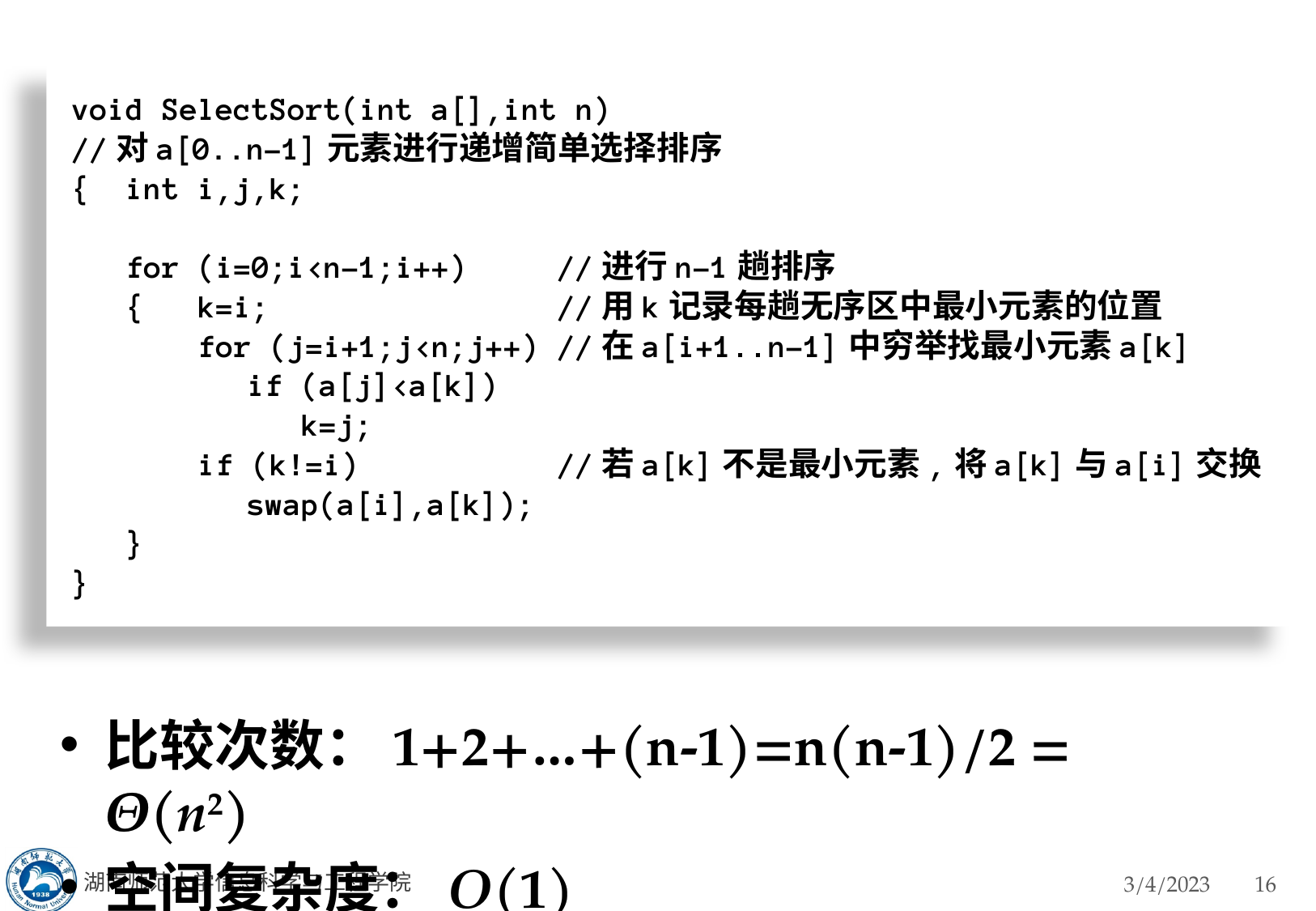

void SelectSort(int a[],int n)
//对a[0..n-1]元素进行递增简单选择排序
{  int i,j,k;
   for (i=0;i<n-1;i++)	//进行n-1趟排序
   {   k=i;			//用k记录每趟无序区中最小元素的位置
       for (j=i+1;j<n;j++)	//在a[i+1..n-1]中穷举找最小元素a[k]
	   if (a[j]<a[k])
	      k=j;
       if (k!=i)		//若a[k]不是最小元素,将a[k]与a[i]交换
	   swap(a[i],a[k]);
   }
}
比较次数：1+2+…+(n-1)=n(n-1)/2 = Θ(n2)
空间复杂度：O(1)

湖南师范大学信息科学与工程学院
3/4/2023
16